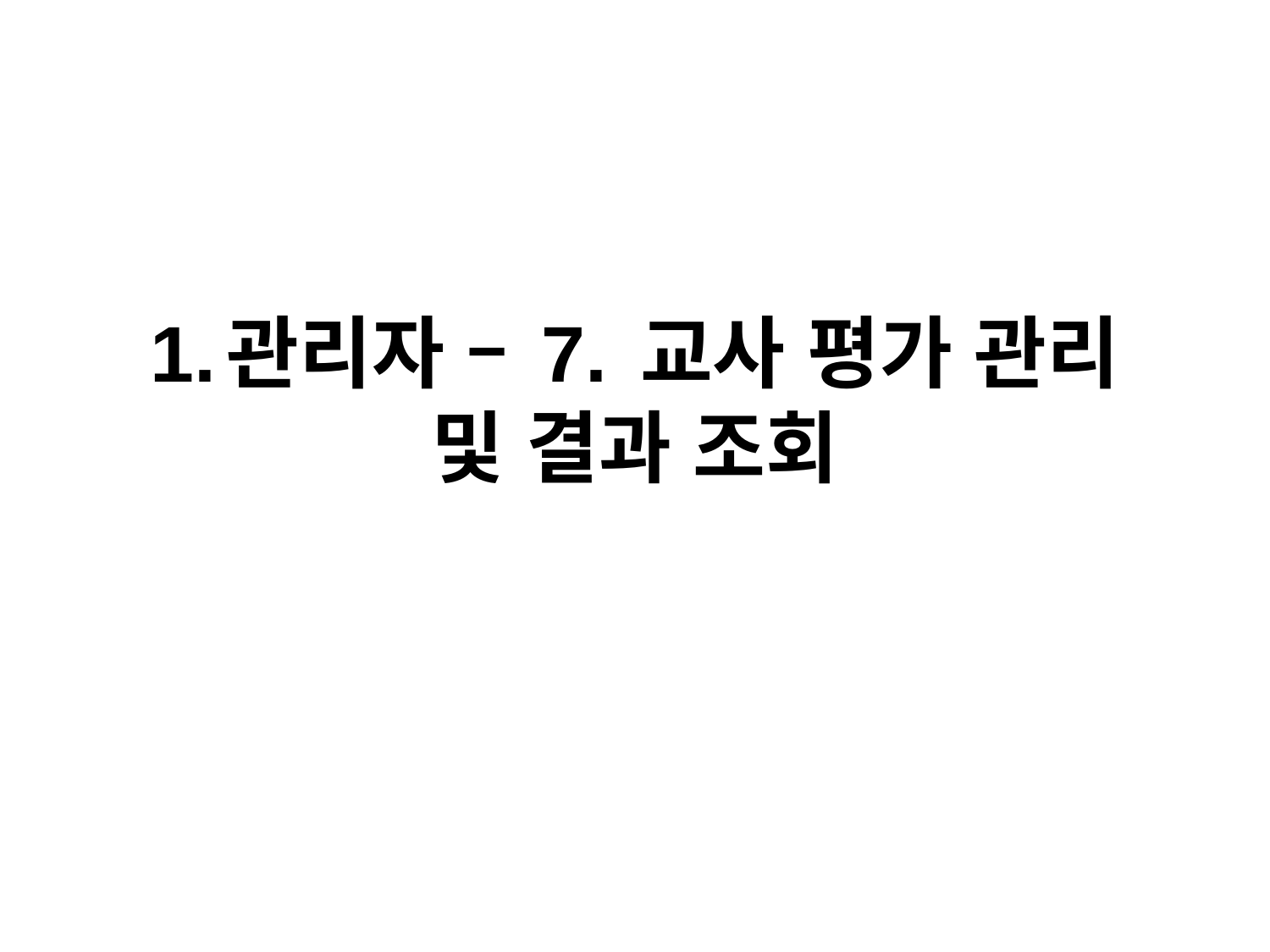

# 1.관리자 – 7. 교사 평가 관리 및 결과 조회